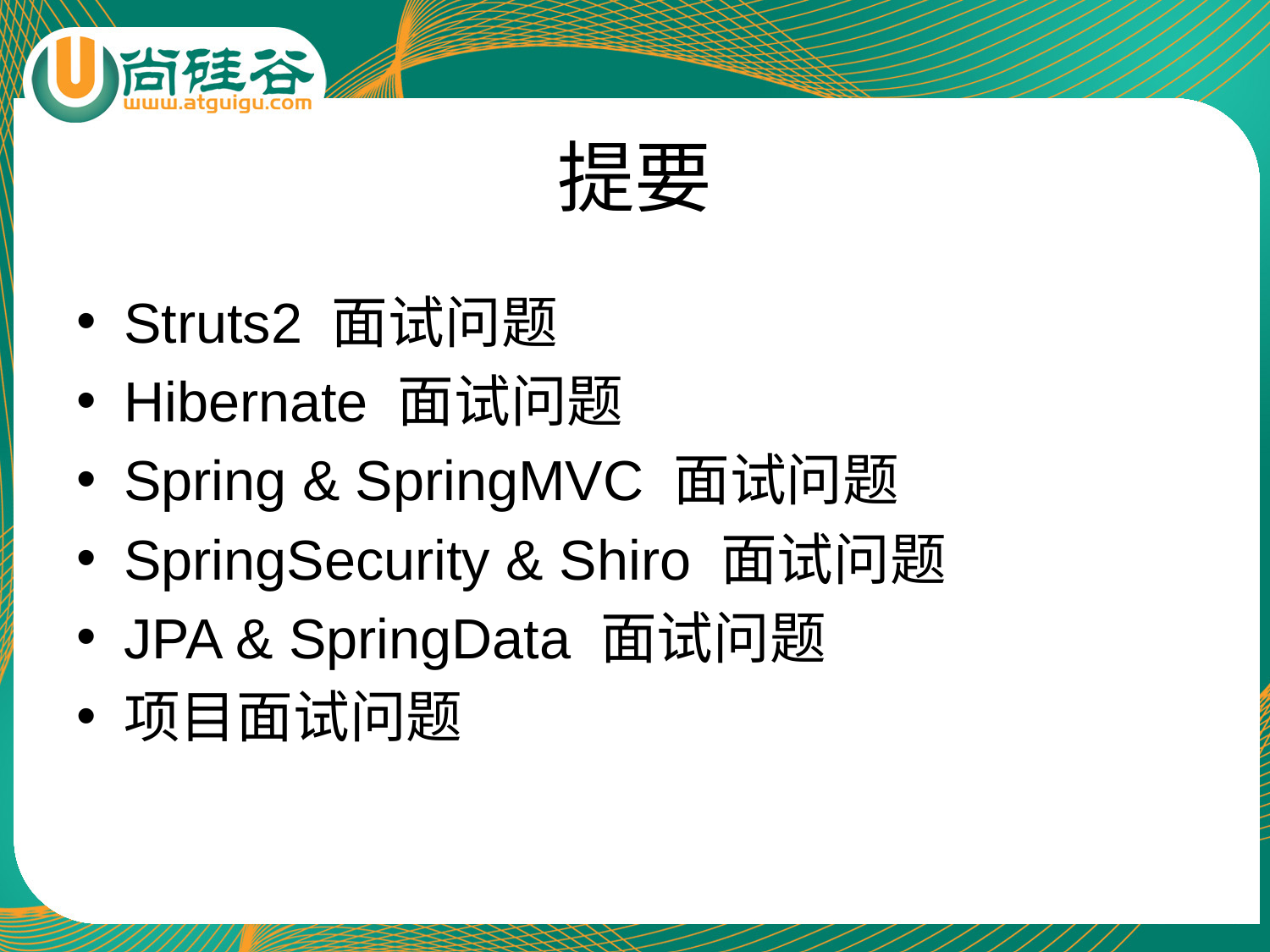

# 提要
Struts2 面试问题
Hibernate 面试问题
Spring & SpringMVC 面试问题
SpringSecurity & Shiro 面试问题
JPA & SpringData 面试问题
项目面试问题